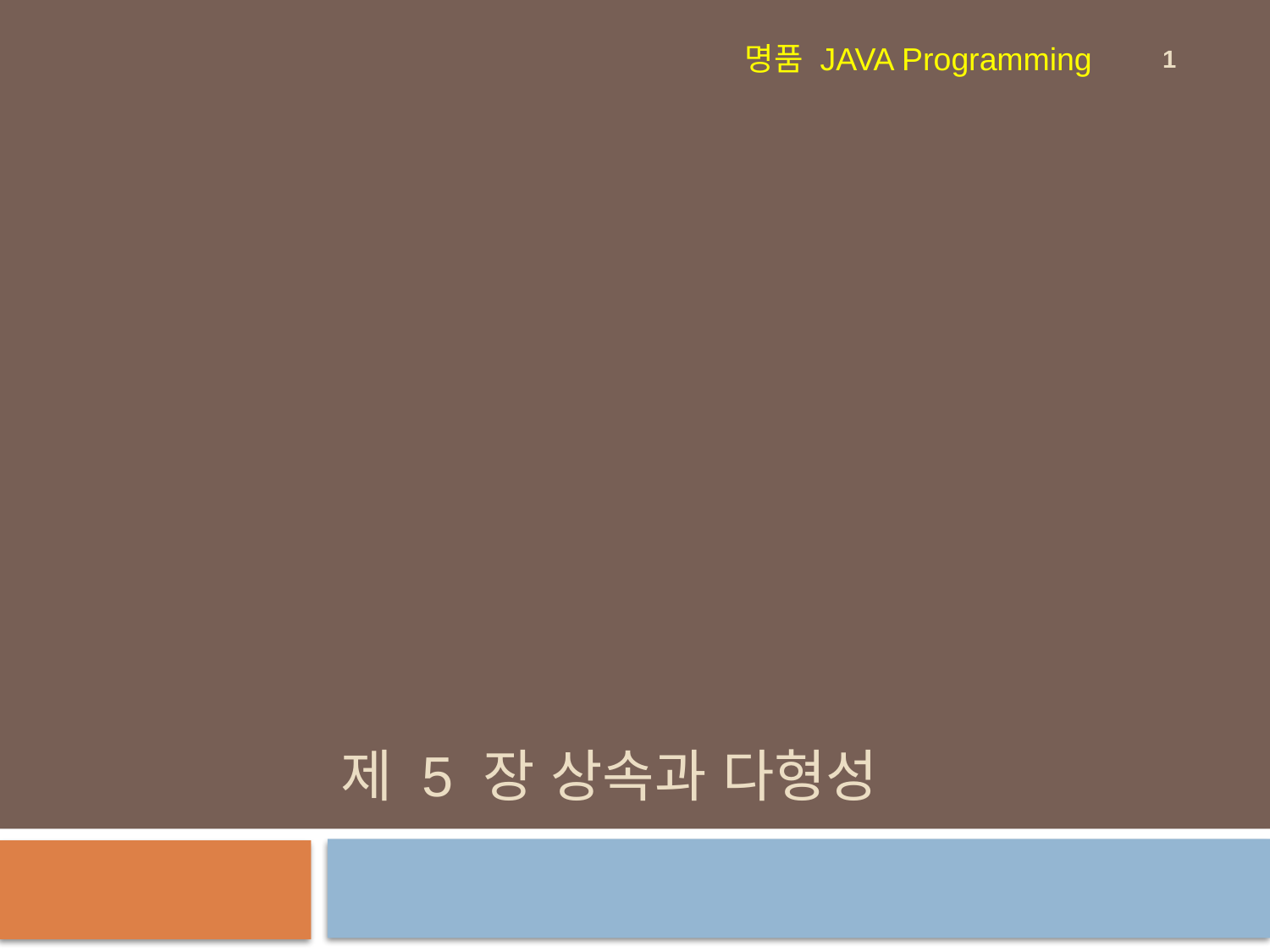

1
명품 JAVA Programming
# 제 5 장 상속과 다형성